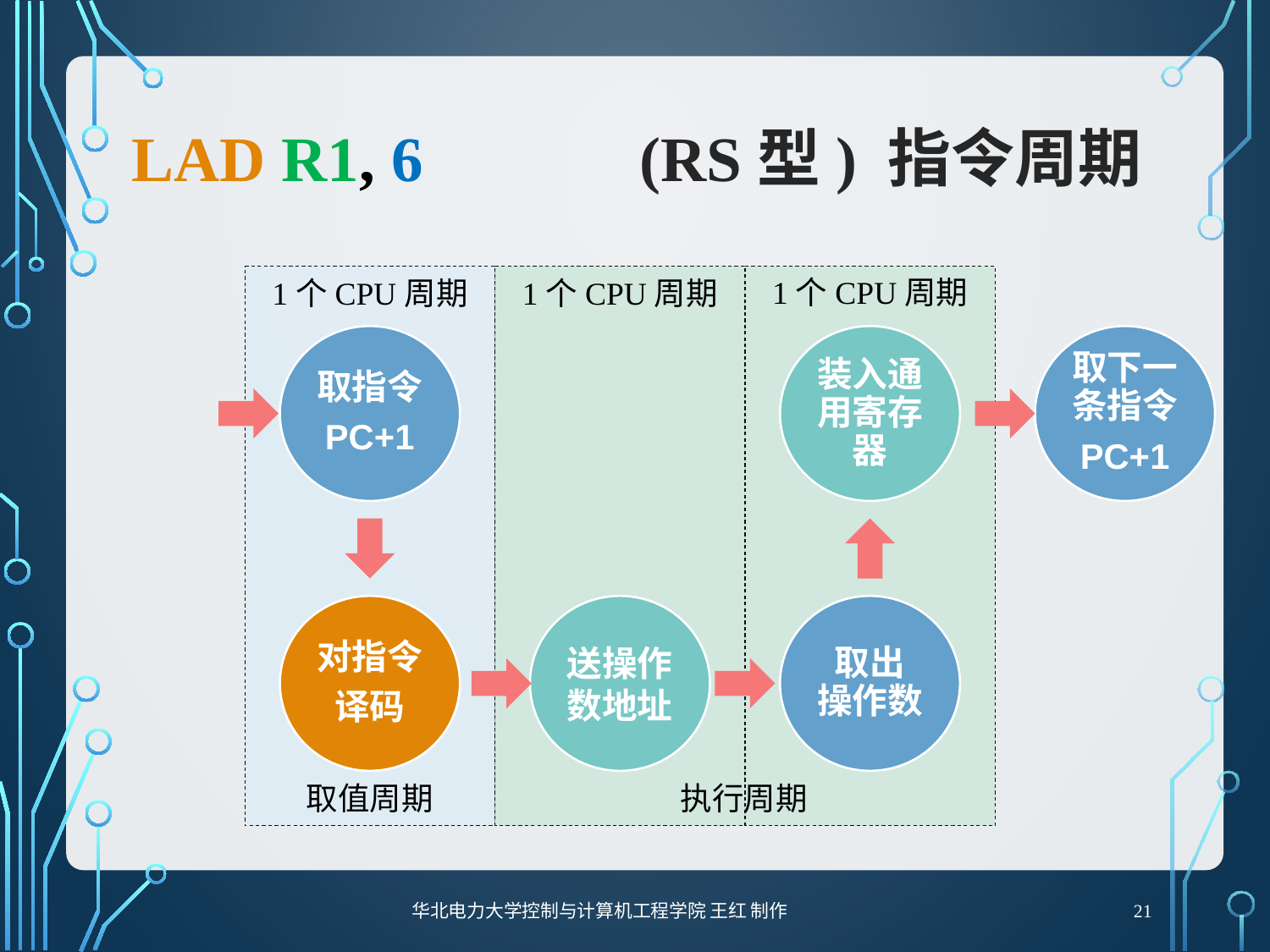

# LAD R1, 6 	 	(RS型) 指令周期

1个CPU周期
1个CPU周期
1个CPU周期
取指令
PC+1
装入通用寄存器
取下一条指令
PC+1

对指令
译码
送操作数地址
取出
操作数

取值周期
执行周期
21
华北电力大学控制与计算机工程学院 王红 制作